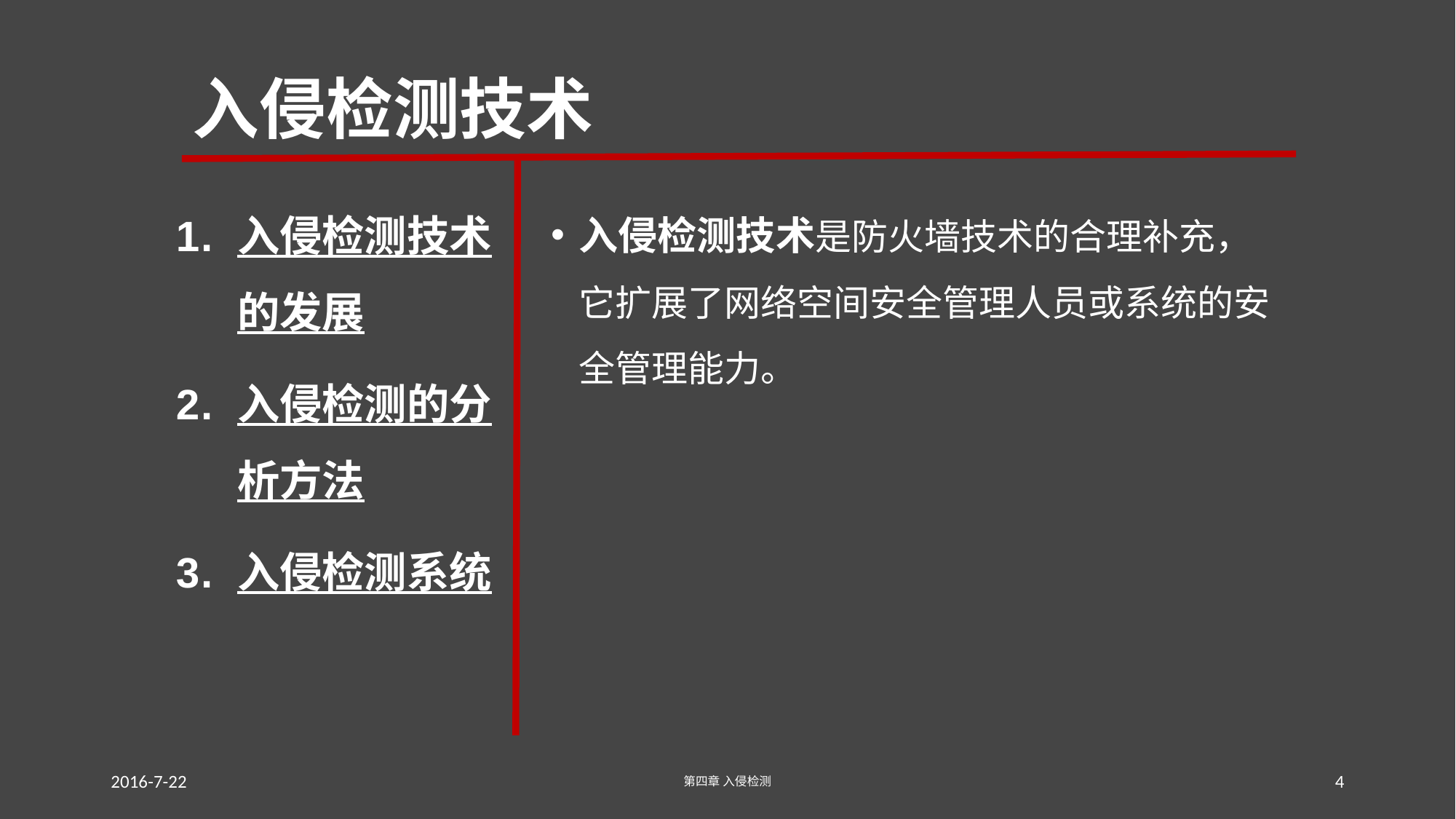

# 入侵检测技术
入侵检测技术的发展
入侵检测的分析方法
入侵检测系统
入侵检测技术是防火墙技术的合理补充，它扩展了网络空间安全管理人员或系统的安全管理能力。
2016-7-22
第四章 入侵检测
4